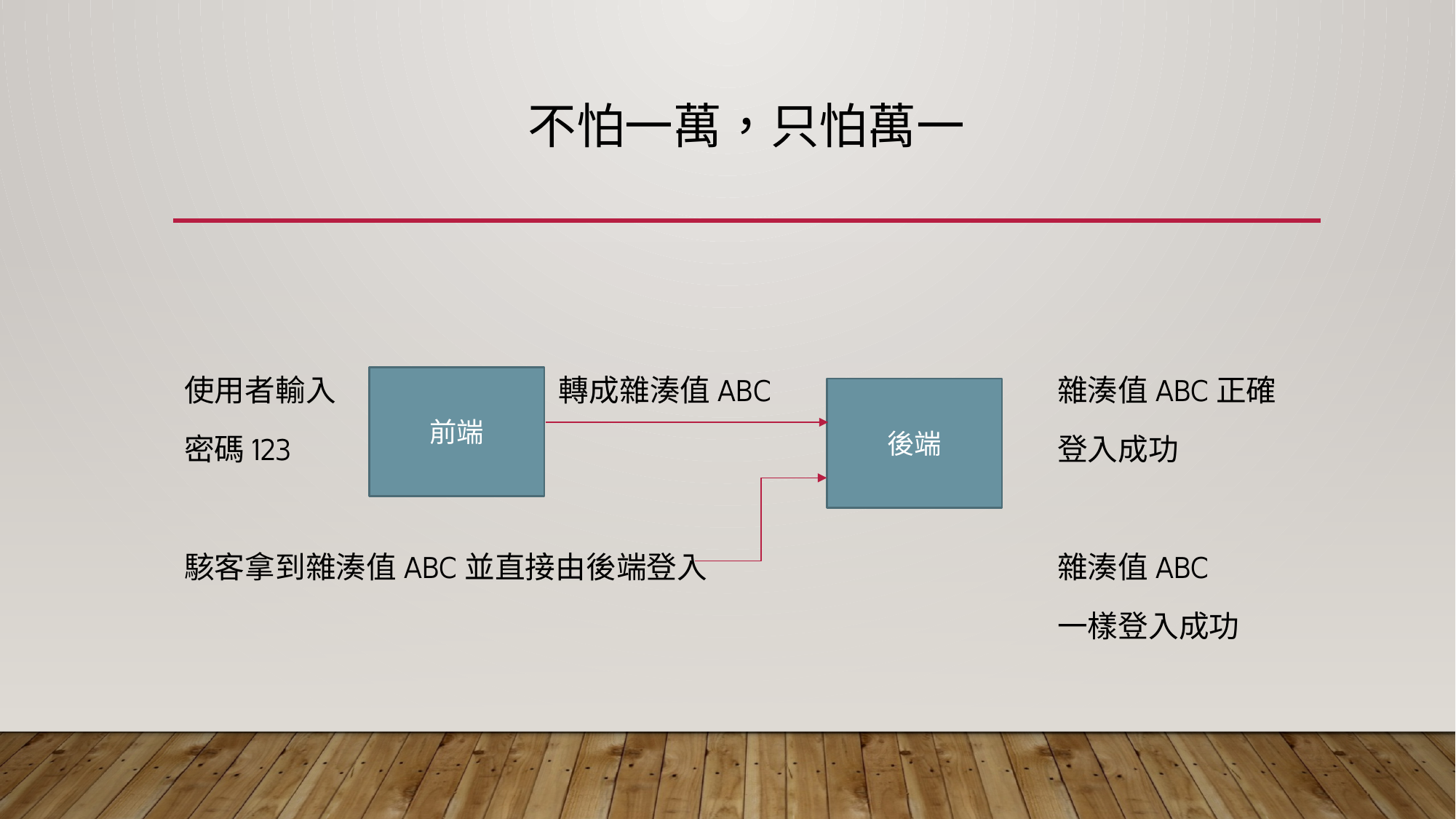

# 不怕一萬，只怕萬一

使用者輸入		       轉成雜湊值ABC			雜湊值ABC正確
密碼123								登入成功

駭客拿到雜湊值ABC並直接由後端登入				雜湊值ABC
								一樣登入成功
前端
後端